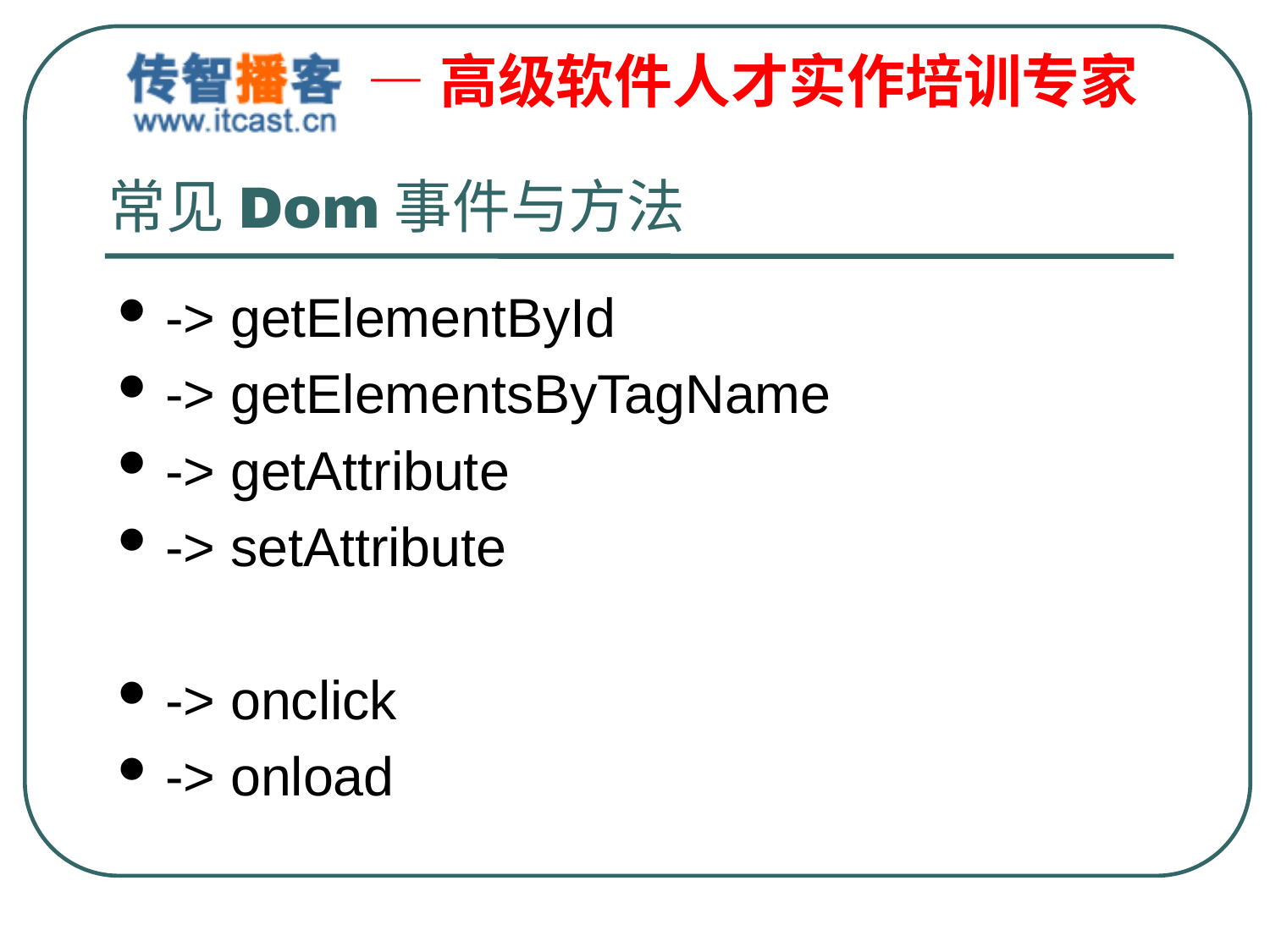

# 常见Dom事件与方法
-> getElementById
-> getElementsByTagName
-> getAttribute
-> setAttribute

-> onclick
-> onload